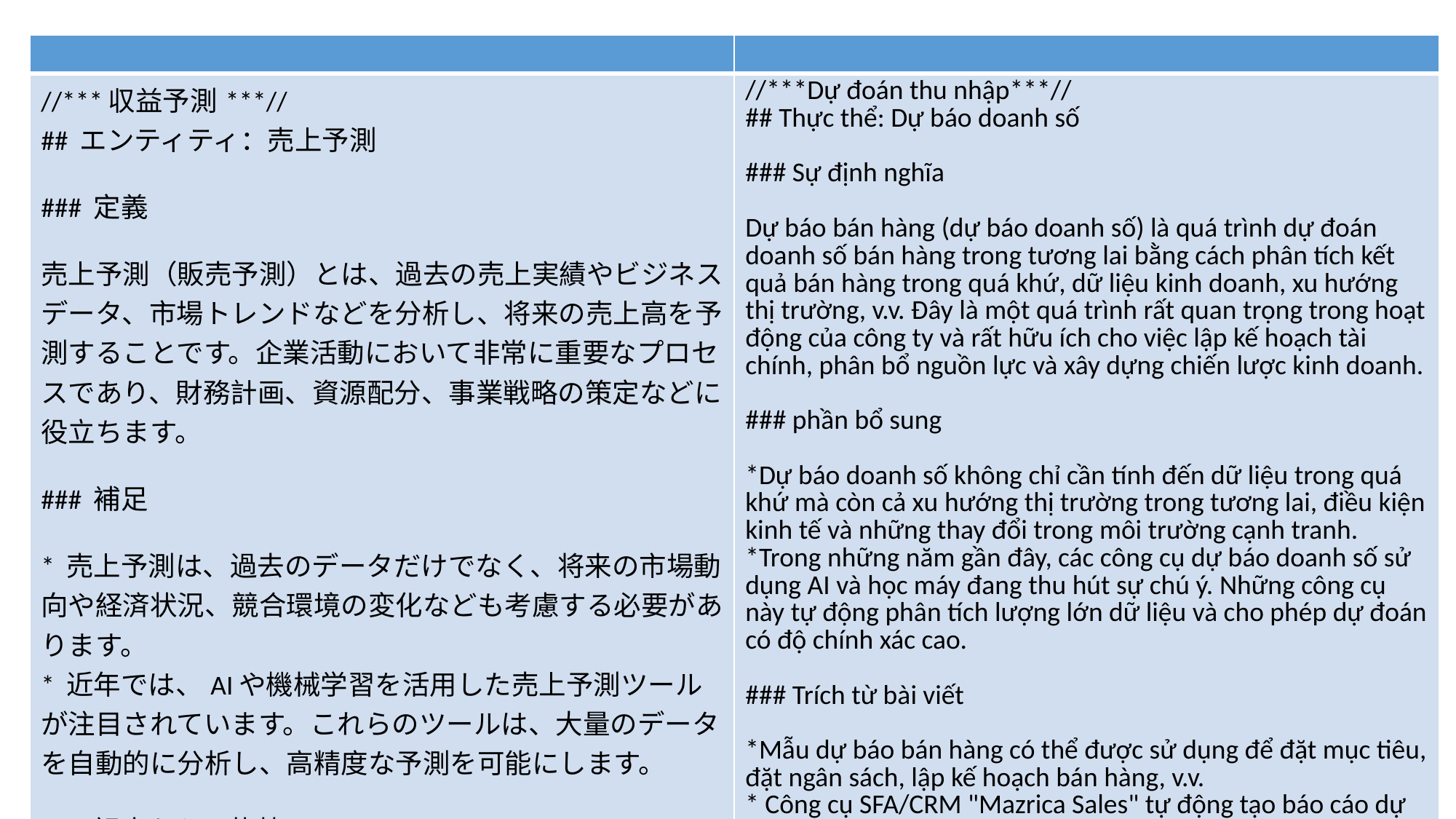

|  |  |
| --- | --- |
| //\*\*\*収益予測\*\*\*// ## エンティティ：売上予測 ### 定義 売上予測（販売予測）とは、過去の売上実績やビジネスデータ、市場トレンドなどを分析し、将来の売上高を予測することです。企業活動において非常に重要なプロセスであり、財務計画、資源配分、事業戦略の策定などに役立ちます。 ### 補足 \* 売上予測は、過去のデータだけでなく、将来の市場動向や経済状況、競合環境の変化なども考慮する必要があります。 \* 近年では、AIや機械学習を活用した売上予測ツールが注目されています。これらのツールは、大量のデータを自動的に分析し、高精度な予測を可能にします。 ### 記事からの抜粋 \* 売上予測テンプレートは、目標設定、予算設定、販売計画などに活用できます。 \* SFA/CRMツール「Mazrica Sales」は、AIを活用した売上予測レポートを自動作成します。 \* 「Ecommerce Revenue Planner」や「FP&AI by The Financial Fox」は、ChatGPTで利用できるAI搭載の売上予測ツールです。 ### まとめ 売上予測は、企業の意思決定を支える重要な情報です。精度の高い売上予測を行うことで、企業はより効果的な事業計画を立案し、持続的な成長を実現することができます。 SOURCE: 売上予測とは？重要性や立て方を紹介 (具体例付きテンプレート) [2024] • Asana, https://asana.com/ja/resources/sales-forecast-template | //\*\*\*Dự đoán thu nhập\*\*\*// ## Thực thể: Dự báo doanh số ### Sự định nghĩa Dự báo bán hàng (dự báo doanh số) là quá trình dự đoán doanh số bán hàng trong tương lai bằng cách phân tích kết quả bán hàng trong quá khứ, dữ liệu kinh doanh, xu hướng thị trường, v.v. Đây là một quá trình rất quan trọng trong hoạt động của công ty và rất hữu ích cho việc lập kế hoạch tài chính, phân bổ nguồn lực và xây dựng chiến lược kinh doanh. ### phần bổ sung \*Dự báo doanh số không chỉ cần tính đến dữ liệu trong quá khứ mà còn cả xu hướng thị trường trong tương lai, điều kiện kinh tế và những thay đổi trong môi trường cạnh tranh. \*Trong những năm gần đây, các công cụ dự báo doanh số sử dụng AI và học máy đang thu hút sự chú ý. Những công cụ này tự động phân tích lượng lớn dữ liệu và cho phép dự đoán có độ chính xác cao. ### Trích từ bài viết \*Mẫu dự báo bán hàng có thể được sử dụng để đặt mục tiêu, đặt ngân sách, lập kế hoạch bán hàng, v.v. \* Công cụ SFA/CRM "Mazrica Sales" tự động tạo báo cáo dự báo doanh số bằng AI. \* "Công cụ lập kế hoạch doanh thu thương mại điện tử" và "FP&AI của The Financial Fox" là các công cụ dự báo bán hàng được hỗ trợ bởi AI có thể được sử dụng với ChatGPT. ### bản tóm tắt Dự báo doanh thu là thông tin quan trọng hỗ trợ việc ra quyết định của doanh nghiệp. Bằng cách đưa ra dự báo bán hàng có độ chính xác cao, các công ty có thể tạo ra các kế hoạch kinh doanh hiệu quả hơn và đạt được mức tăng trưởng bền vững. NGUỒN: Dự báo bán hàng là gì? Giới thiệu tầm quan trọng và cách thiết lập (mẫu có ví dụ cụ thể) [2024] • Asana, https://asana.com/ja/resources/sale-forecast-template |